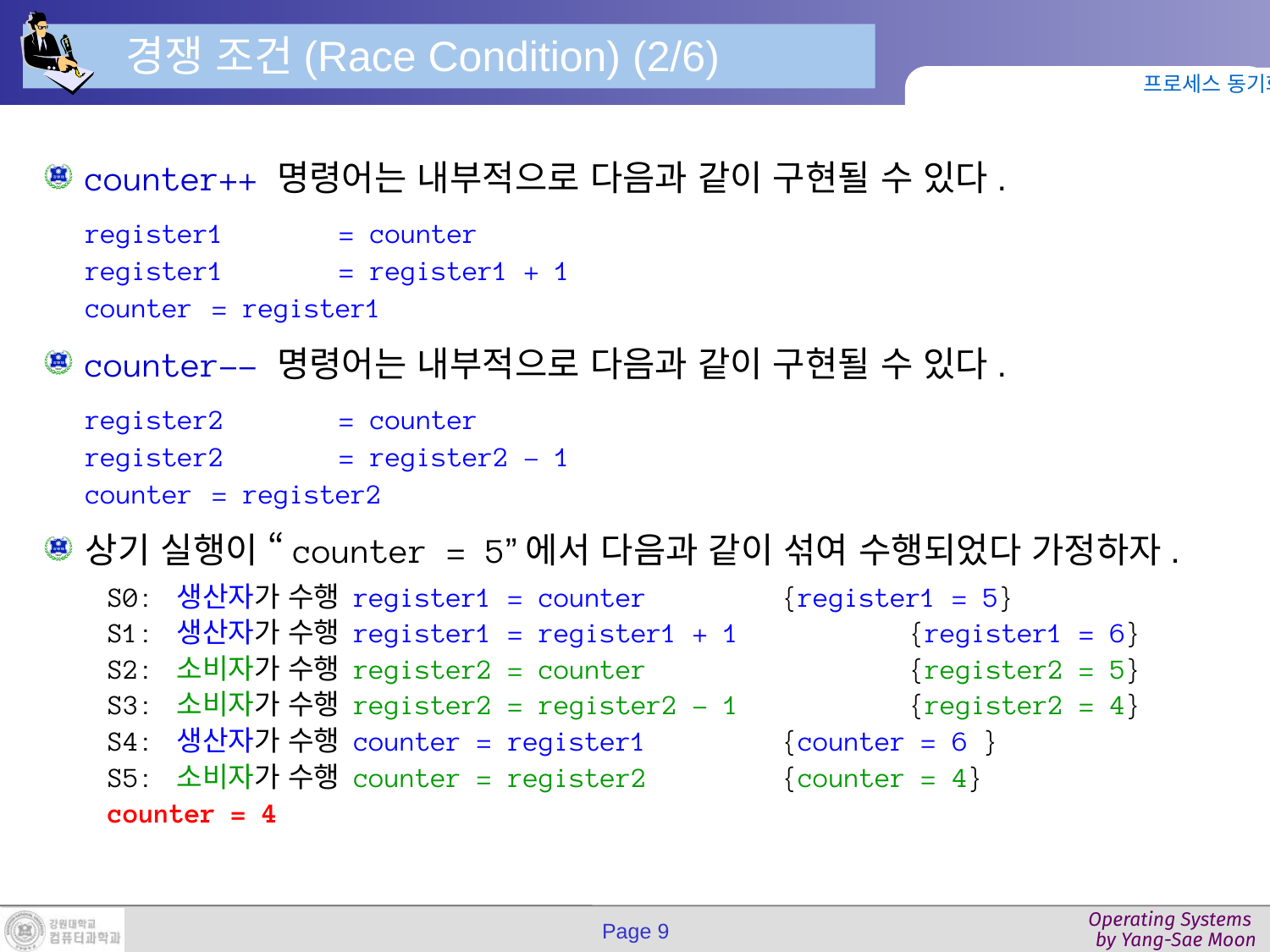

경쟁 조건(Race Condition) (2/6)
프로세스 동기화
counter++ 명령어는 내부적으로 다음과 같이 구현될 수 있다.
register1	= counter
register1 	= register1 + 1
counter 	= register1
counter-- 명령어는 내부적으로 다음과 같이 구현될 수 있다.
register2	= counter
register2 	= register2 – 1
counter 	= register2
상기 실행이 “counter = 5”에서 다음과 같이 섞여 수행되었다 가정하자.
S0: 생산자가 수행 register1 = counter		{register1 = 5}
S1: 생산자가 수행 register1 = register1 + 1   	{register1 = 6}
S2: 소비자가 수행 register2 = counter 		{register2 = 5}
S3: 소비자가 수행 register2 = register2 - 1   	{register2 = 4}
S4: 생산자가 수행 counter = register1  	{counter = 6 }
S5: 소비자가 수행 counter = register2   	{counter = 4}
counter = 4
Page 9